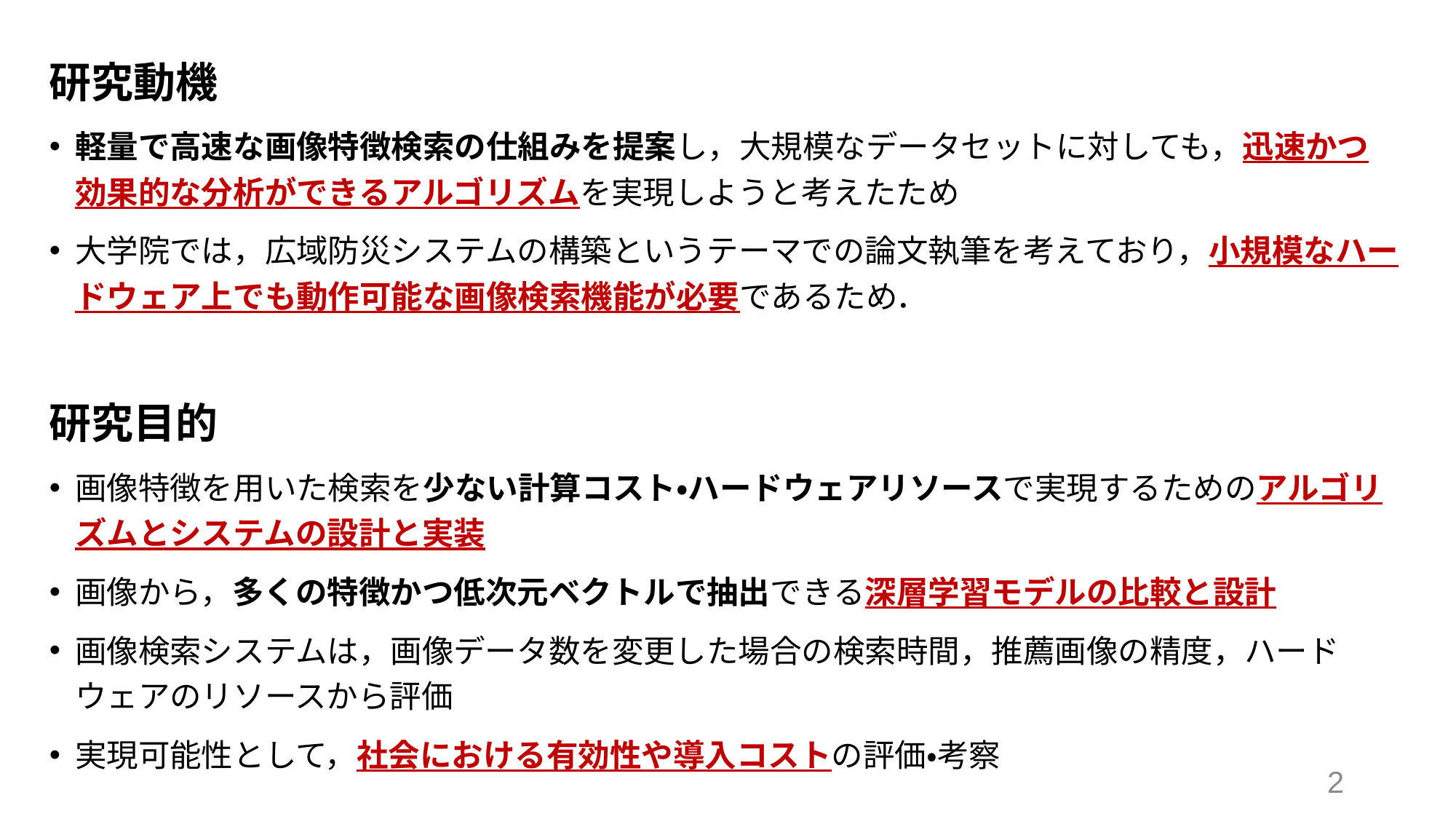

研究動機
軽量で高速な画像特徴検索の仕組みを提案し，大規模なデータセットに対しても，迅速かつ効果的な分析ができるアルゴリズムを実現しようと考えたため
大学院では，広域防災システムの構築というテーマでの論文執筆を考えており，小規模なハードウェア上でも動作可能な画像検索機能が必要であるため．

研究目的
画像特徴を用いた検索を少ない計算コスト・ハードウェアリソースで実現するためのアルゴリズムとシステムの設計と実装
画像から，多くの特徴かつ低次元ベクトルで抽出できる深層学習モデルの比較と設計
画像検索システムは，画像データ数を変更した場合の検索時間，推薦画像の精度，ハードウェアのリソースから評価
実現可能性として，社会における有効性や導入コストの評価・考察
2